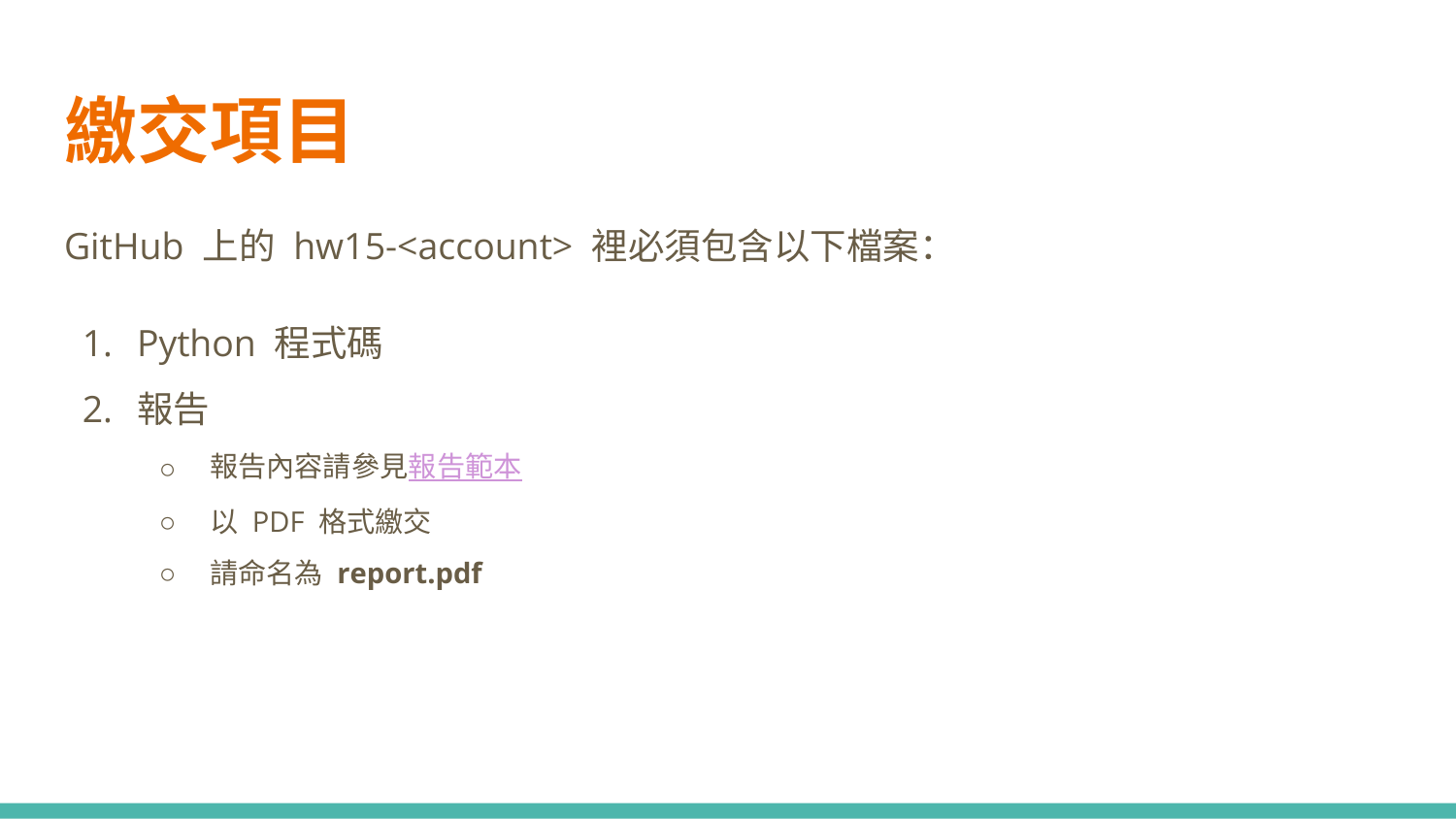

# 繳交項目
GitHub 上的 hw15-<account> 裡必須包含以下檔案：
Python 程式碼
報告
報告內容請參見報告範本
以 PDF 格式繳交
請命名為 report.pdf